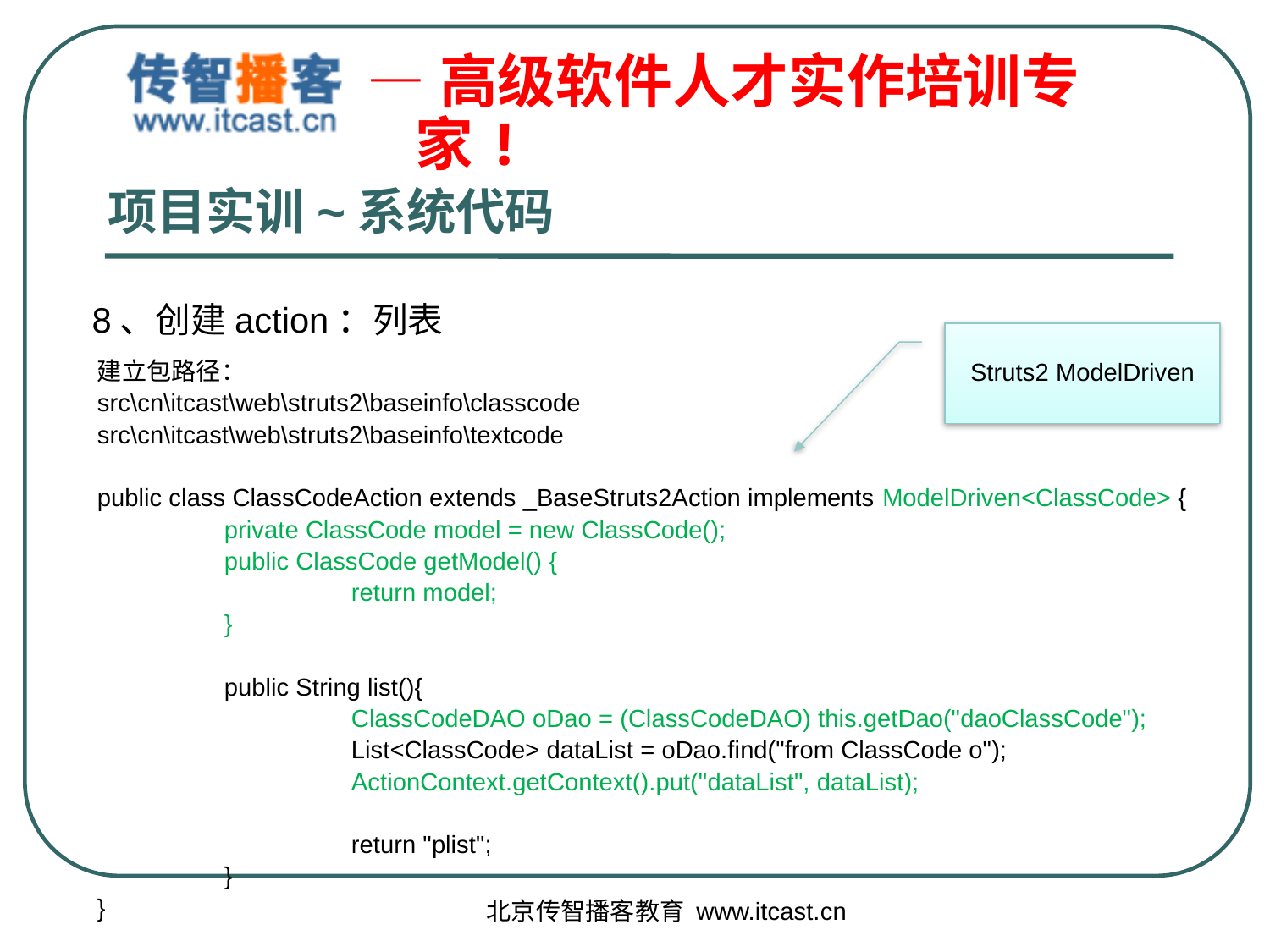

# 项目实训~系统代码
8、创建action：列表
Struts2 ModelDriven
建立包路径：
src\cn\itcast\web\struts2\baseinfo\classcode
src\cn\itcast\web\struts2\baseinfo\textcode

public class ClassCodeAction extends _BaseStruts2Action implements ModelDriven<ClassCode> {
	private ClassCode model = new ClassCode();
	public ClassCode getModel() {
		return model;
	}

	public String list(){
		ClassCodeDAO oDao = (ClassCodeDAO) this.getDao("daoClassCode");
		List<ClassCode> dataList = oDao.find("from ClassCode o");
		ActionContext.getContext().put("dataList", dataList);

		return "plist";
	}
}
北京传智播客教育 www.itcast.cn